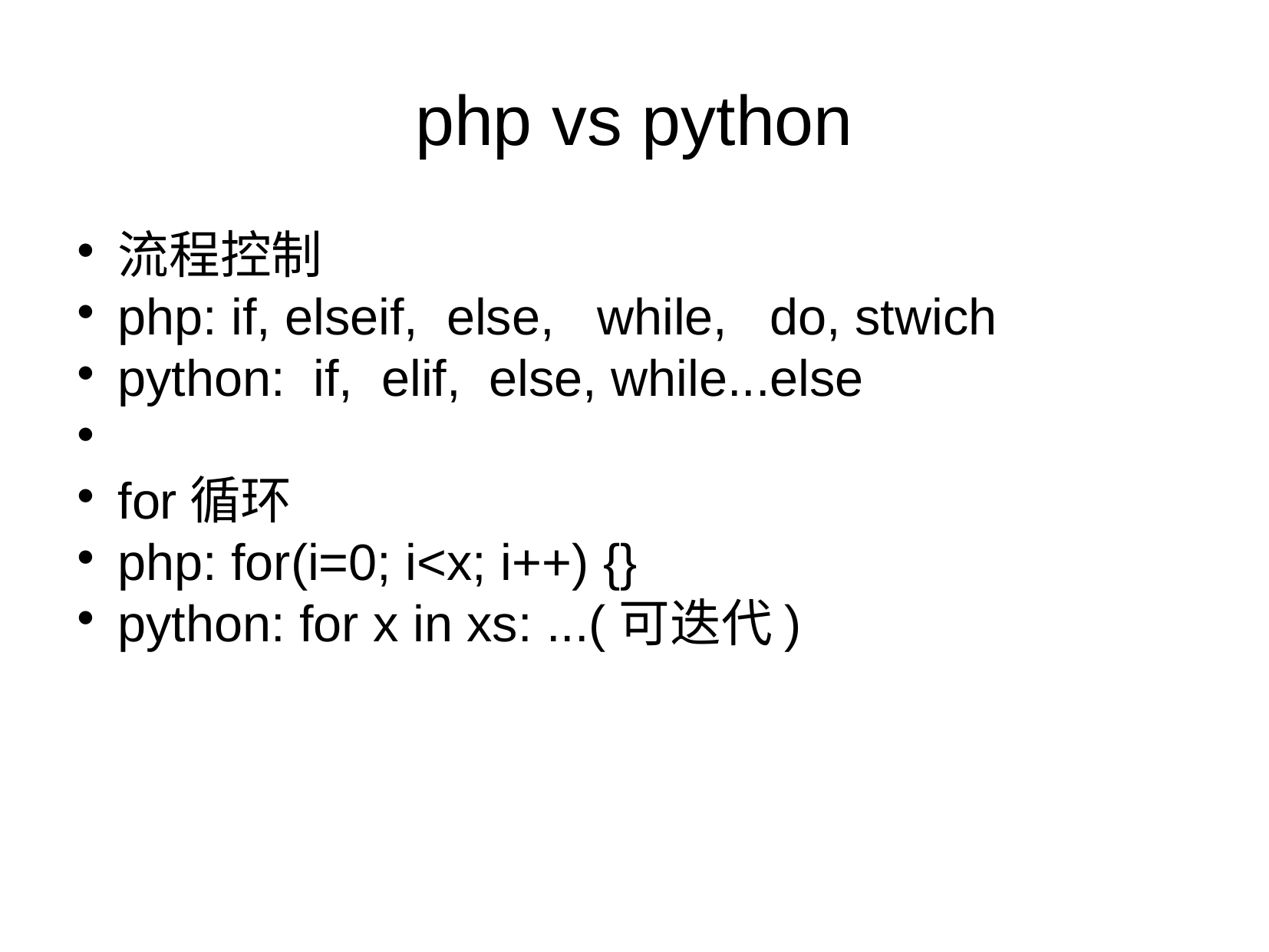

php vs python
流程控制
php: if, elseif,  else,   while,   do, stwich
python:  if,  elif,  else, while...else

for循环
php: for(i=0; i<x; i++) {}
python: for x in xs: ...(可迭代)